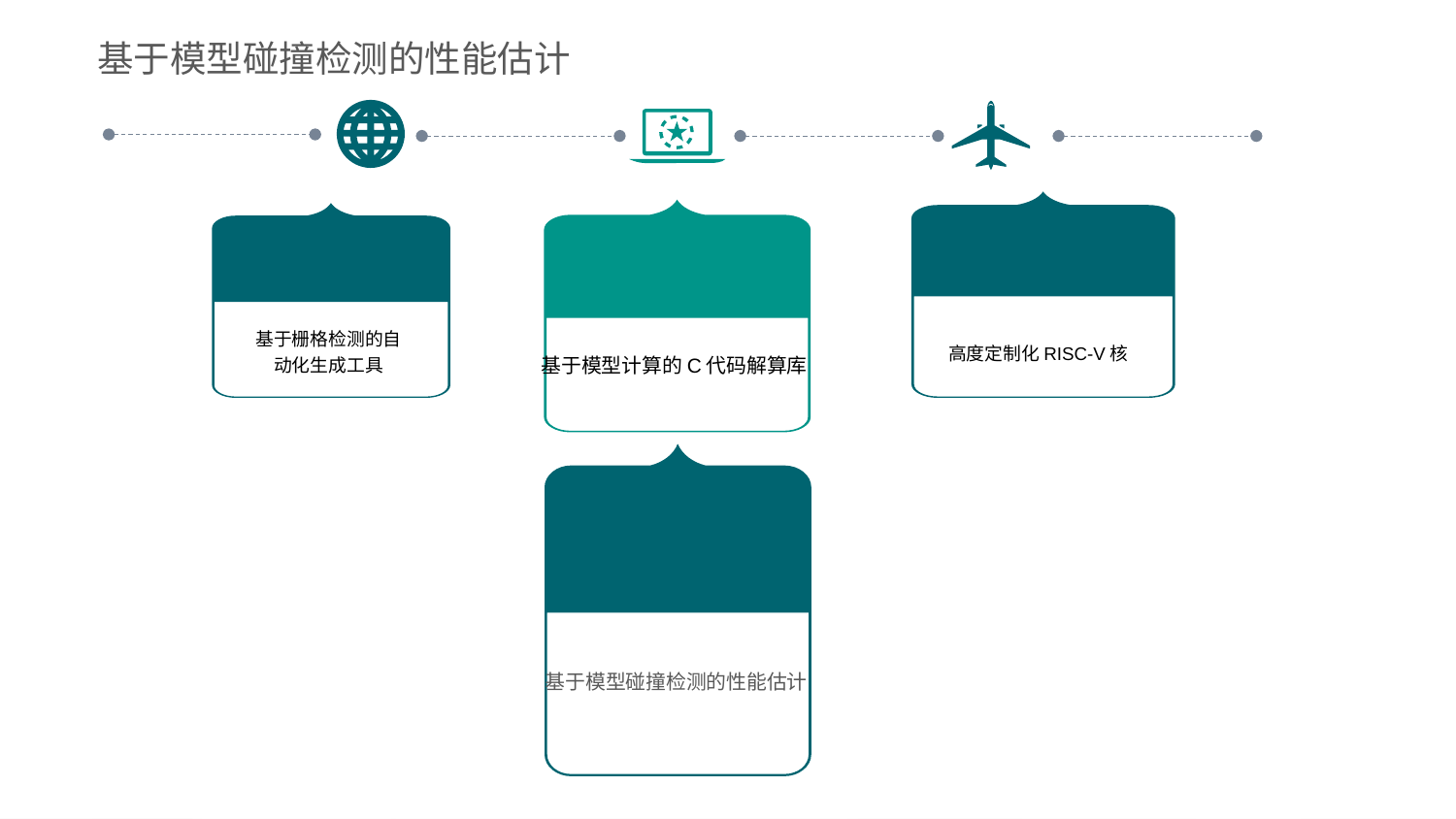

基于模型碰撞检测的性能估计

基于栅格检测的自动化生成工具
高度定制化RISC-V核
基于模型计算的C代码解算库

基于模型碰撞检测的性能估计